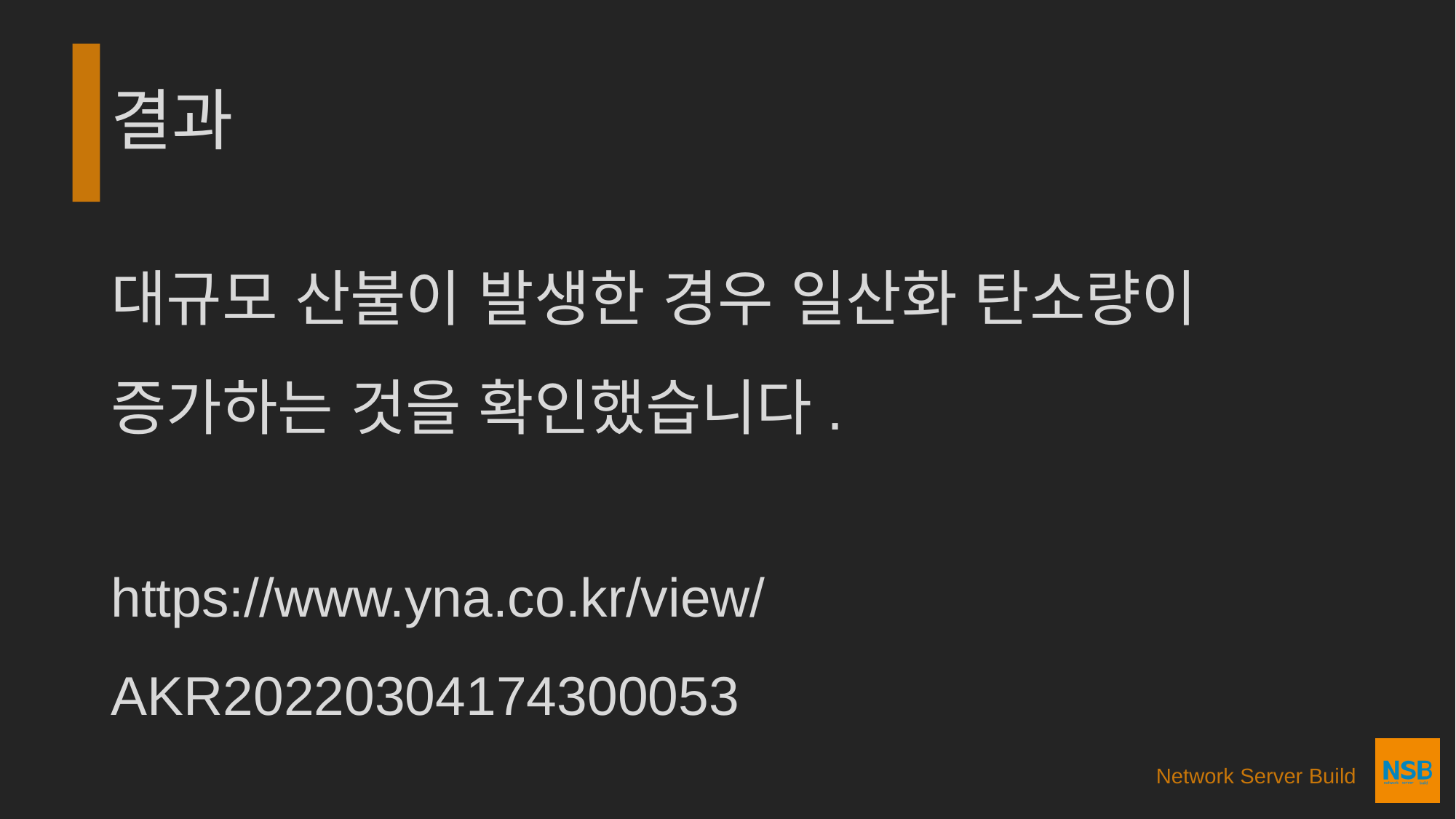

# 결과
대규모 산불이 발생한 경우 일산화 탄소량이 증가하는 것을 확인했습니다.
https://www.yna.co.kr/view/AKR20220304174300053